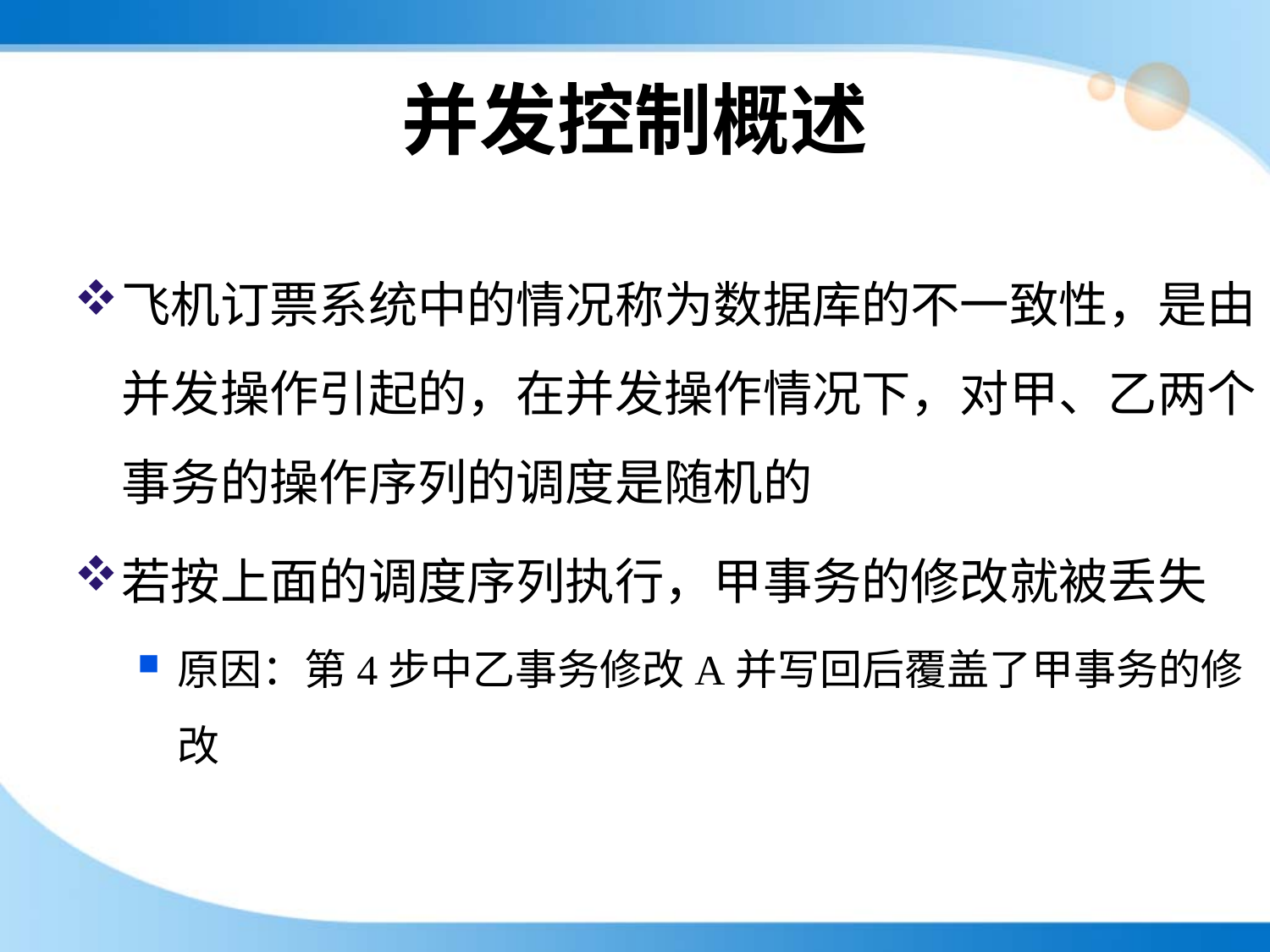

# 并发控制概述
飞机订票系统中的情况称为数据库的不一致性，是由并发操作引起的，在并发操作情况下，对甲、乙两个事务的操作序列的调度是随机的
若按上面的调度序列执行，甲事务的修改就被丢失
原因：第4步中乙事务修改A并写回后覆盖了甲事务的修改